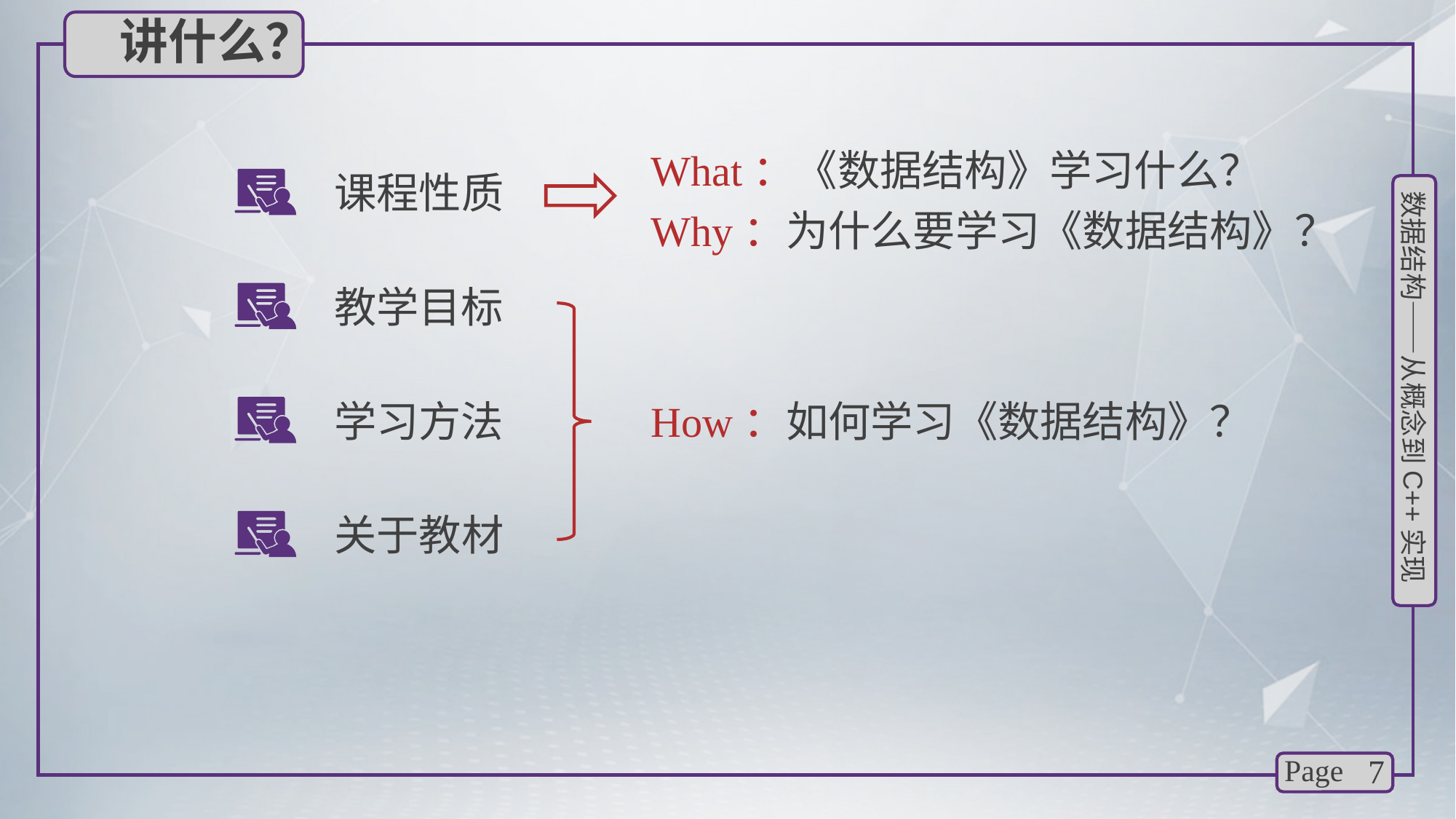

讲什么？

What：《数据结构》学习什么？
Why：为什么要学习《数据结构》？

课程性质

教学目标

How：如何学习《数据结构》？
学习方法

关于教材